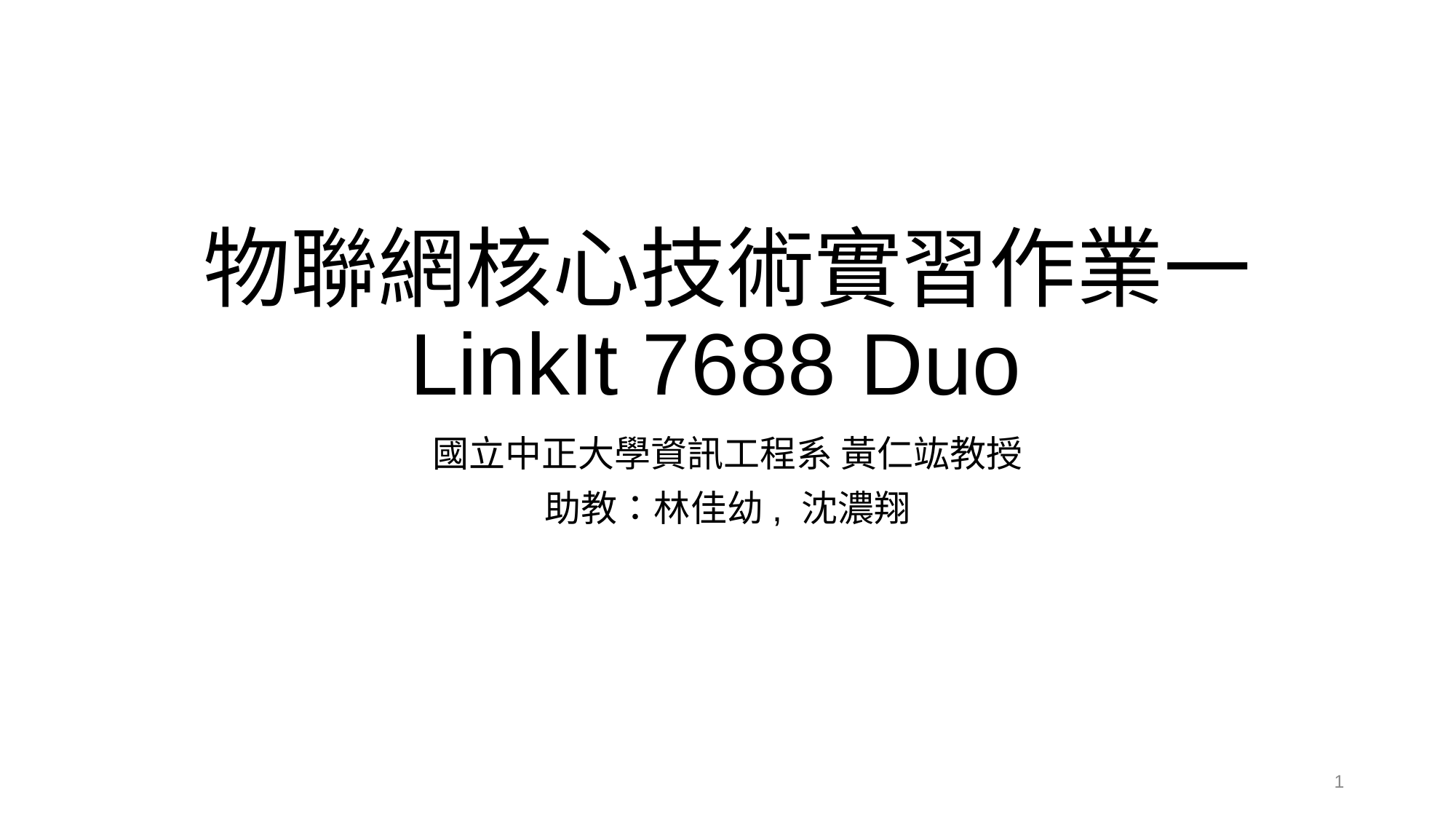

# 物聯網核心技術實習作業一 LinkIt 7688 Duo
國立中正大學資訊工程系 黃仁竑教授
助教：林佳幼, 沈濃翔
1